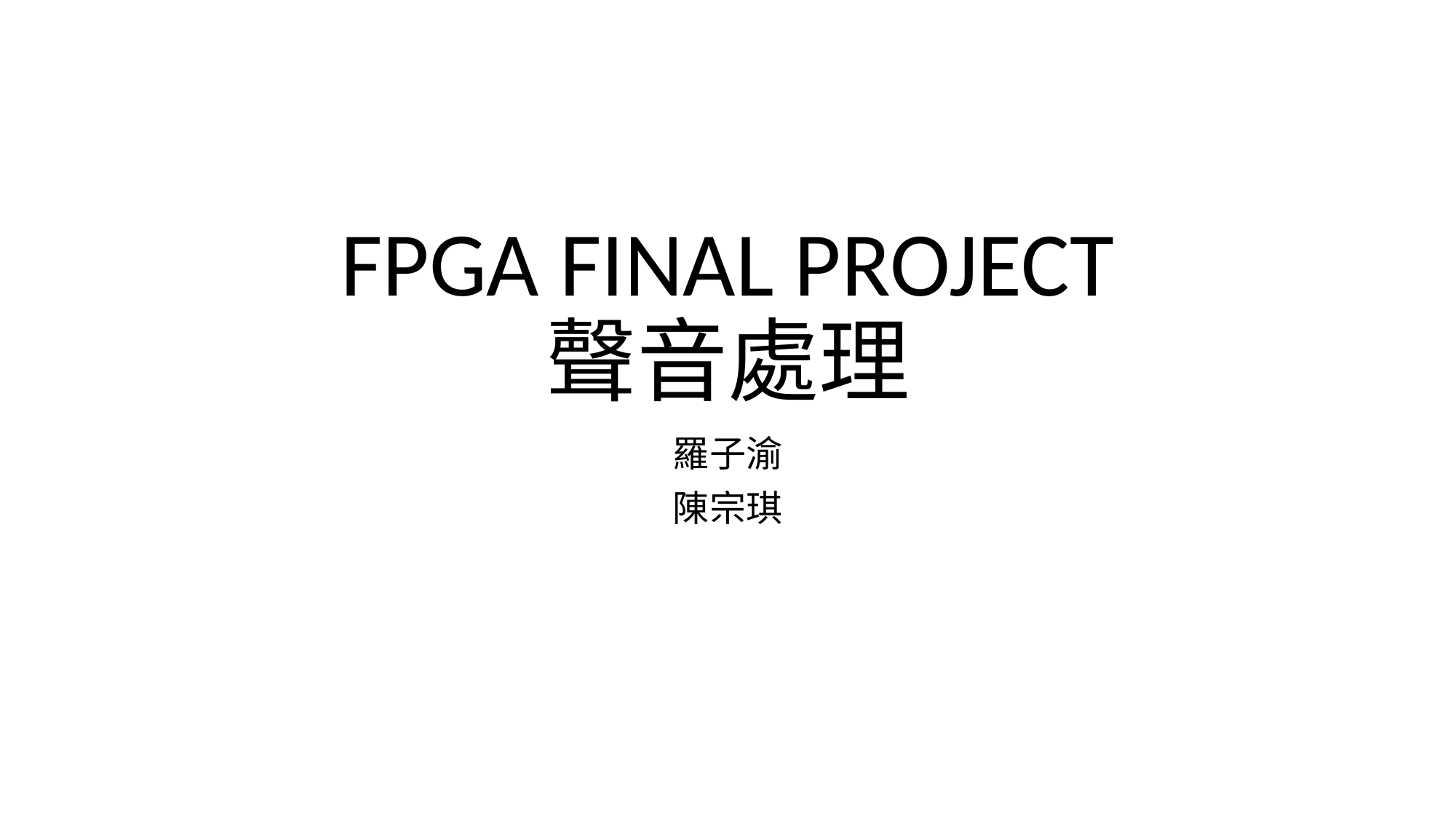

# FPGA FINAL PROJECT 聲音處理
羅子渝
陳宗琪